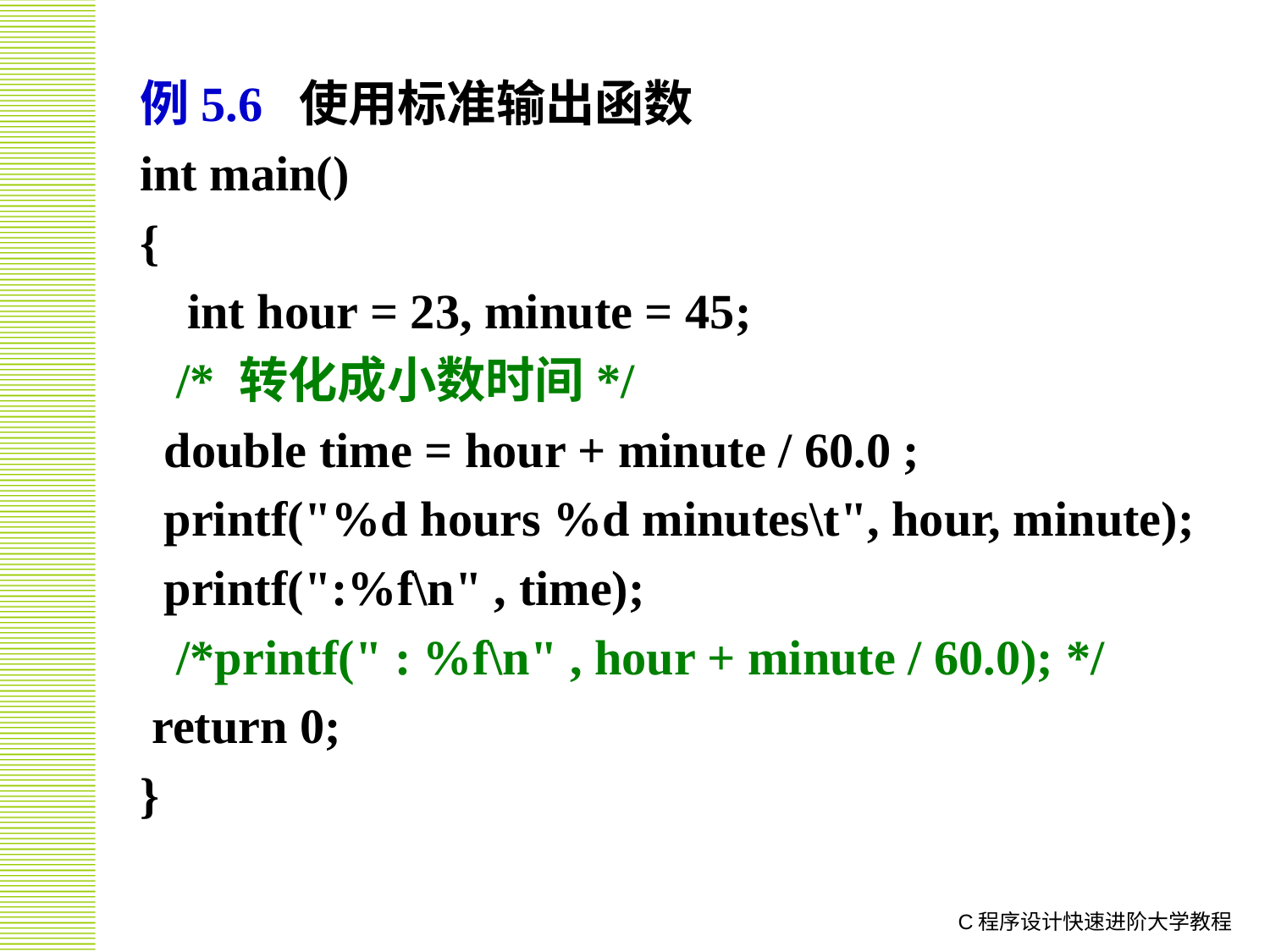

例5.6  使用标准输出函数
int main()
{
	int hour = 23, minute = 45;
   /* 转化成小数时间*/
  double time = hour + minute / 60.0 ;
  printf("%d hours %d minutes\t", hour, minute);
  printf(":%f\n" , time);
   /*printf(" : %f\n" , hour + minute / 60.0); */
 return 0;
}
55
C程序设计快速进阶大学教程